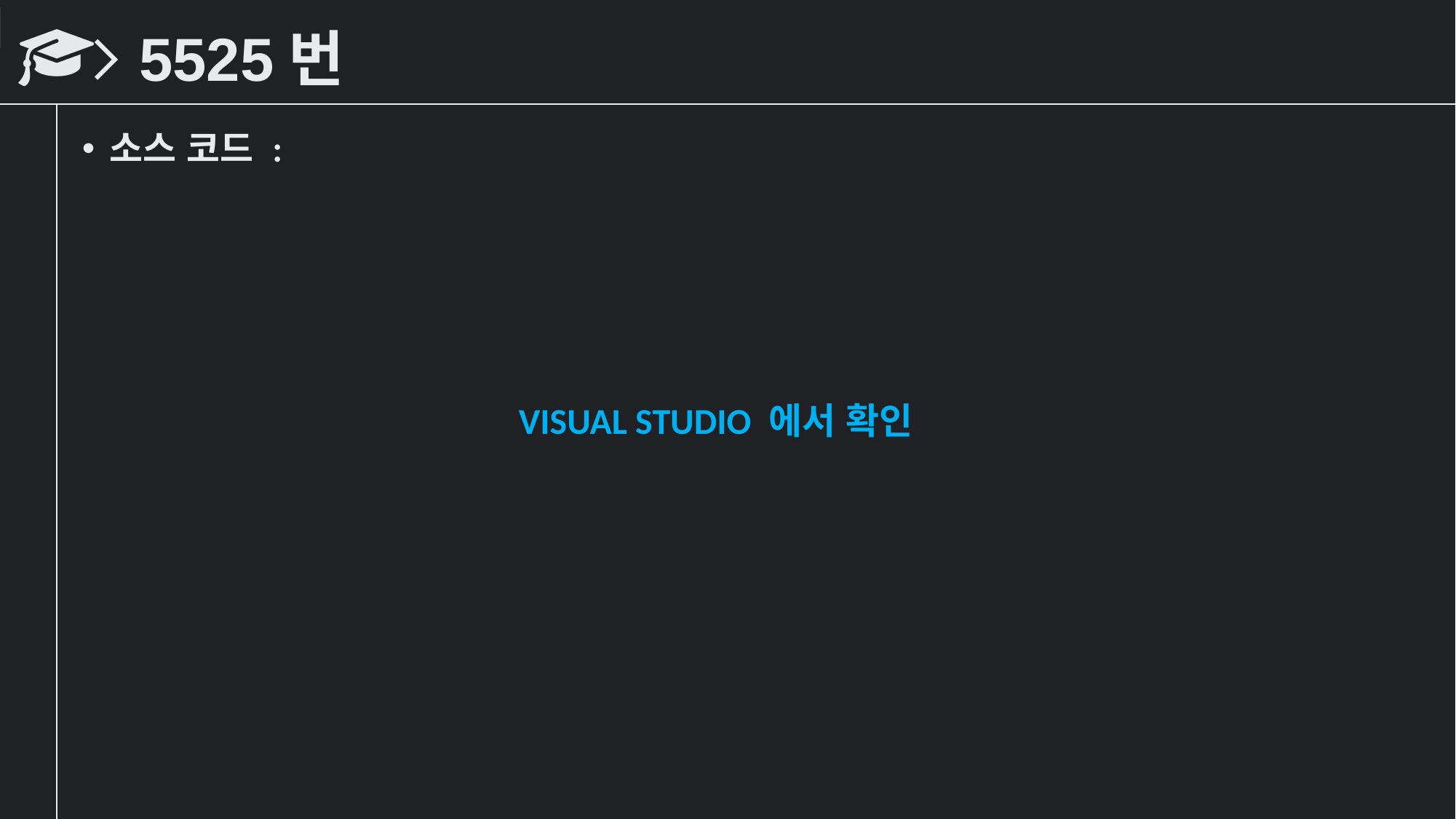

# 5525번
소스 코드 :

				VISUAL STUDIO 에서 확인